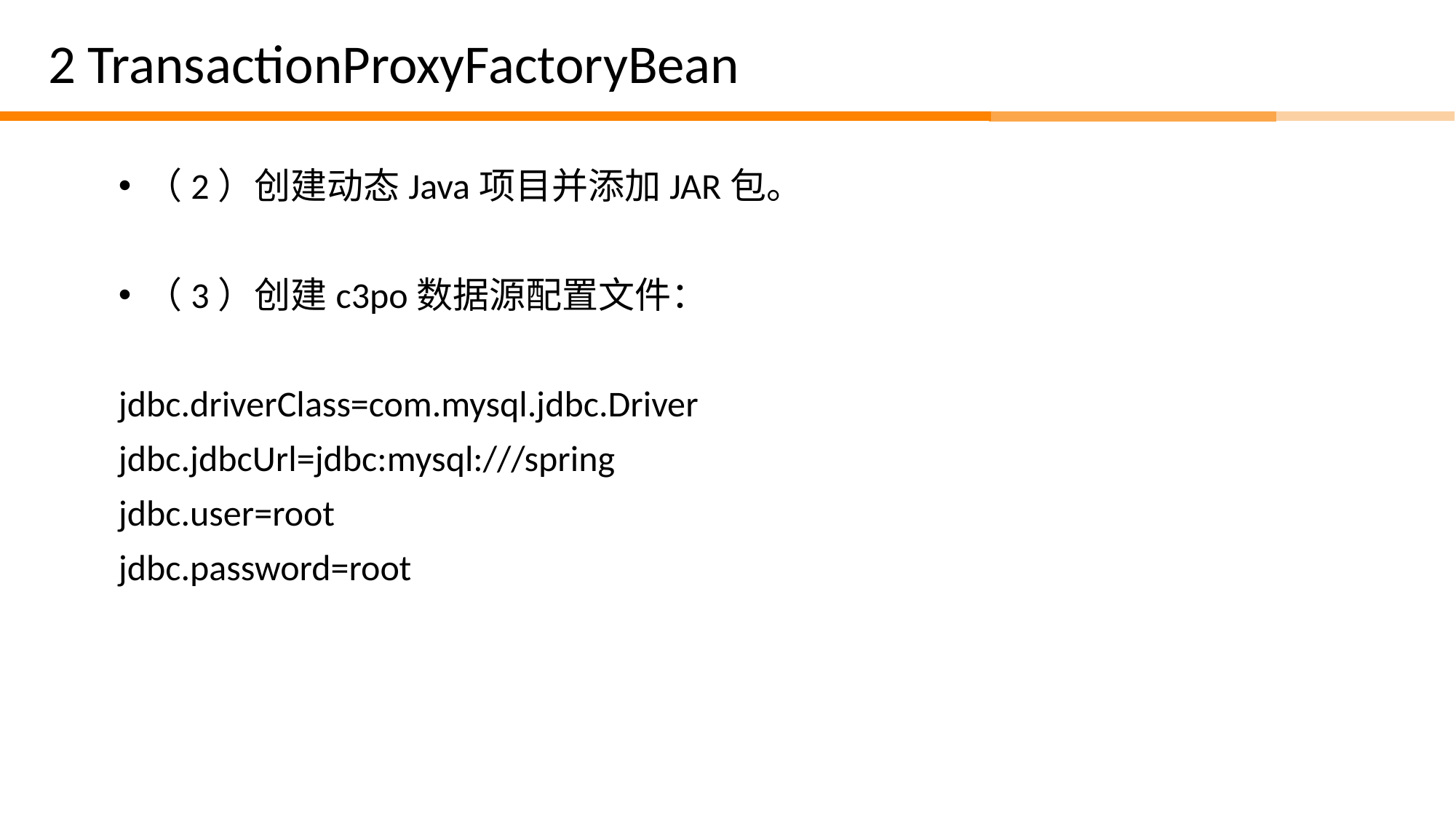

# 2 TransactionProxyFactoryBean
（2）创建动态Java项目并添加JAR包。

（3）创建c3po数据源配置文件：

jdbc.driverClass=com.mysql.jdbc.Driver
jdbc.jdbcUrl=jdbc:mysql:///spring
jdbc.user=root
jdbc.password=root